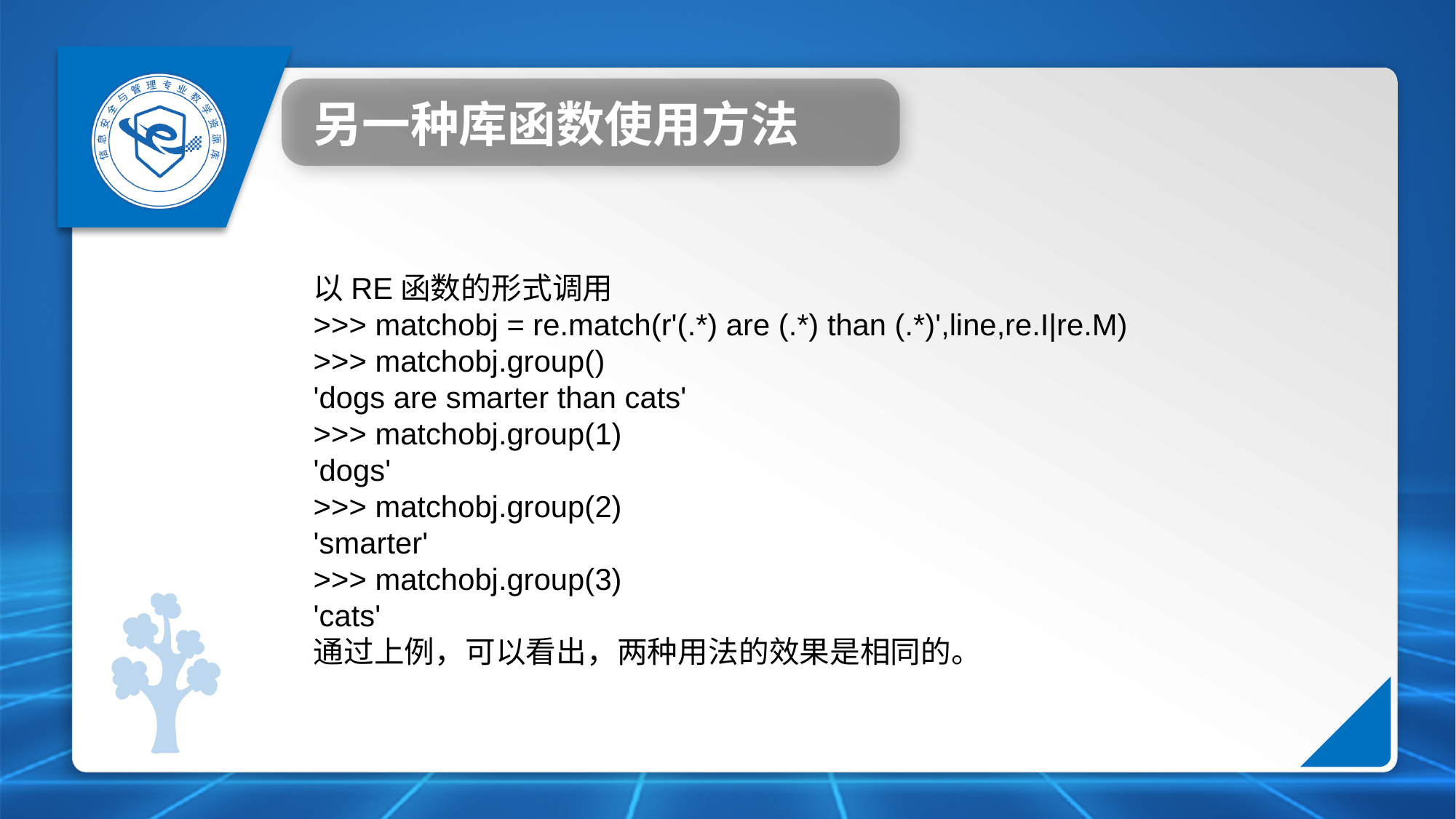

另一种库函数使用方法
以RE函数的形式调用
>>> matchobj = re.match(r'(.*) are (.*) than (.*)',line,re.I|re.M)
>>> matchobj.group()
'dogs are smarter than cats'
>>> matchobj.group(1)
'dogs'
>>> matchobj.group(2)
'smarter'
>>> matchobj.group(3)
'cats'
通过上例，可以看出，两种用法的效果是相同的。